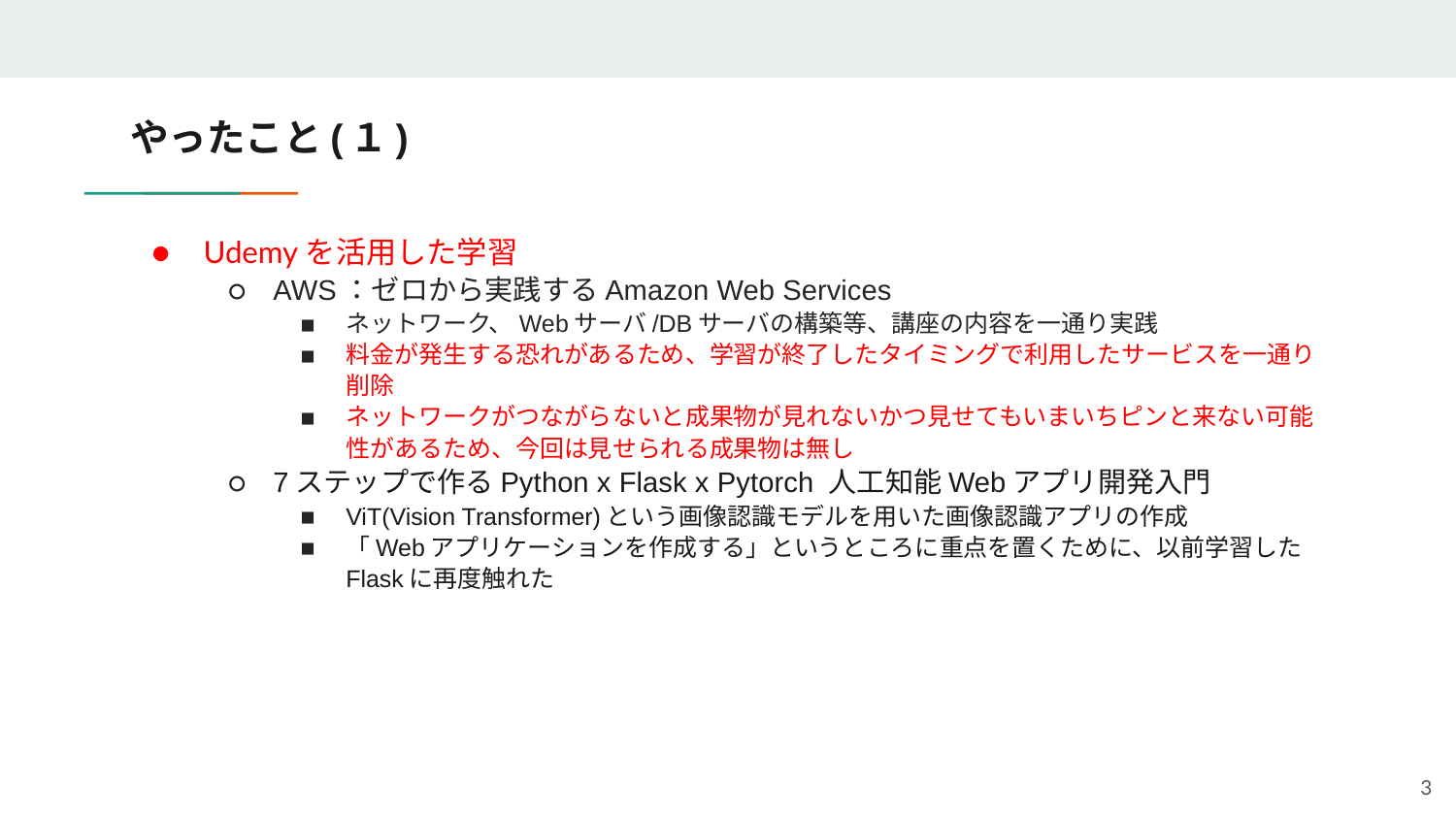

# やったこと(１)
Udemyを活用した学習
AWS：ゼロから実践するAmazon Web Services
ネットワーク、Webサーバ/DBサーバの構築等、講座の内容を一通り実践
料金が発生する恐れがあるため、学習が終了したタイミングで利用したサービスを一通り削除
ネットワークがつながらないと成果物が見れないかつ見せてもいまいちピンと来ない可能性があるため、今回は見せられる成果物は無し
7ステップで作るPython x Flask x Pytorch 人工知能Webアプリ開発入門
ViT(Vision Transformer)という画像認識モデルを用いた画像認識アプリの作成
「Webアプリケーションを作成する」というところに重点を置くために、以前学習したFlaskに再度触れた
3